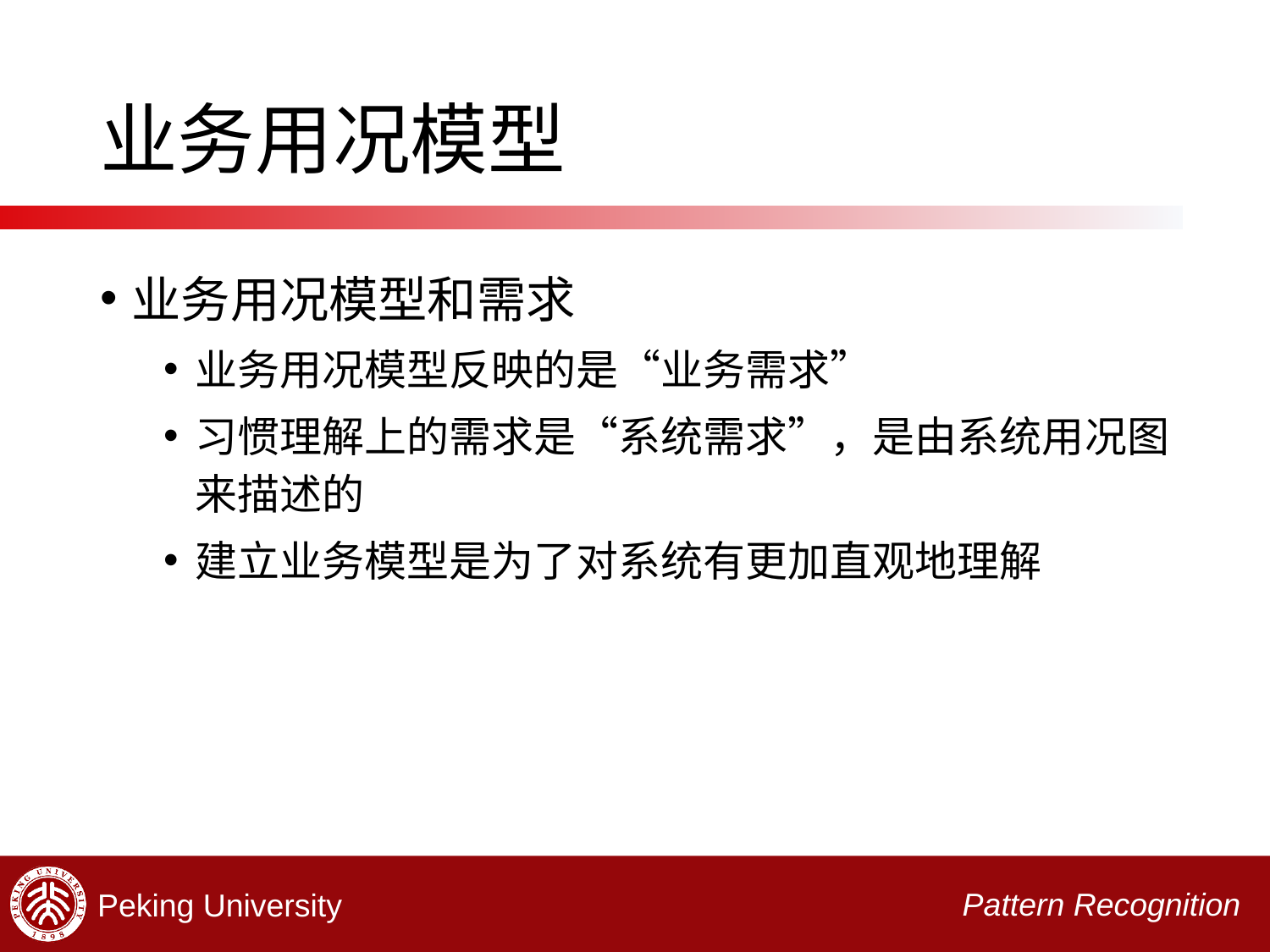

# 业务用况模型
业务用况模型和需求
业务用况模型反映的是“业务需求”
习惯理解上的需求是“系统需求”，是由系统用况图来描述的
建立业务模型是为了对系统有更加直观地理解